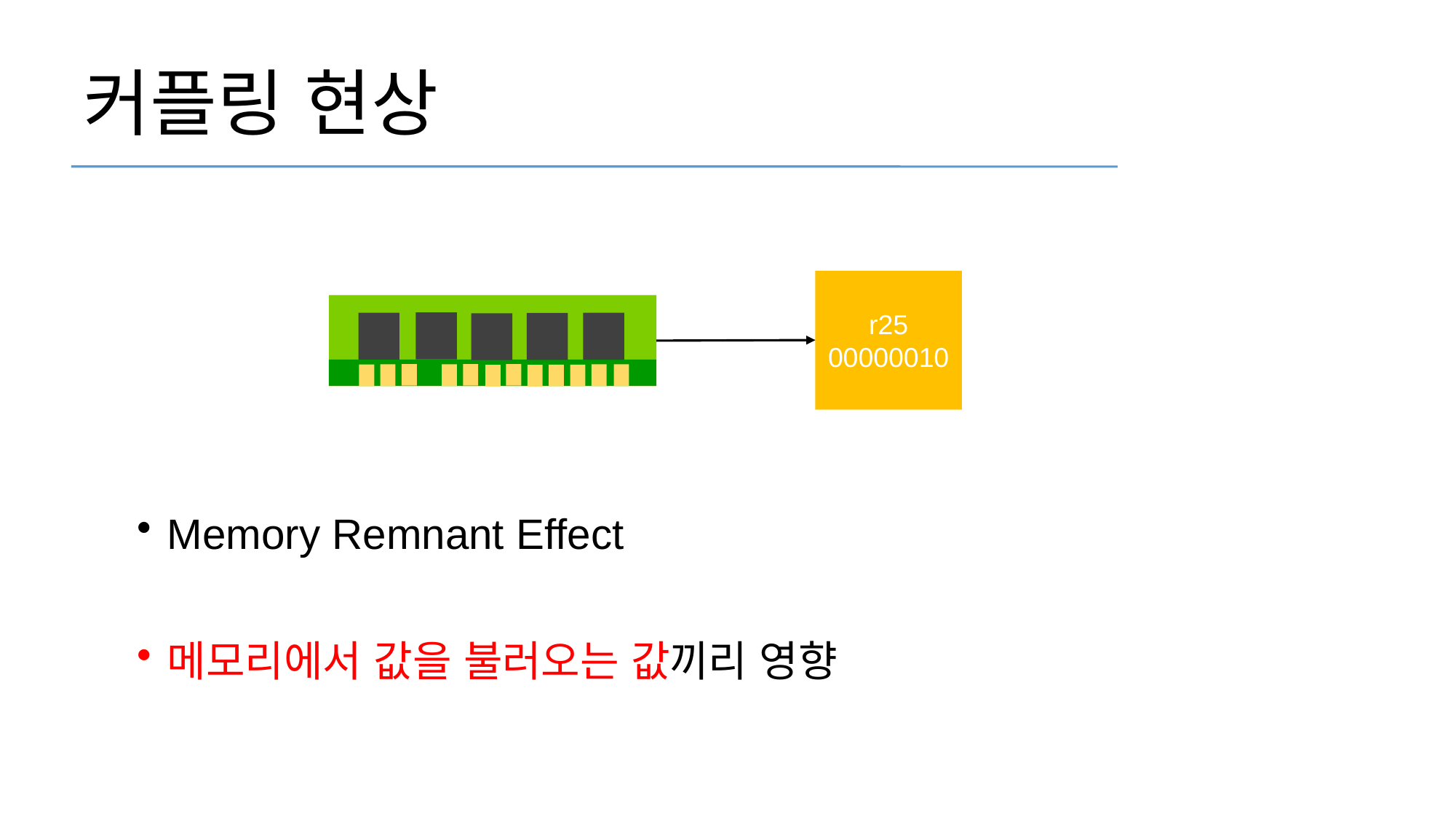

커플링 현상
r25
00000010

Memory Remnant Effect
메모리에서 값을 불러오는 값끼리 영향